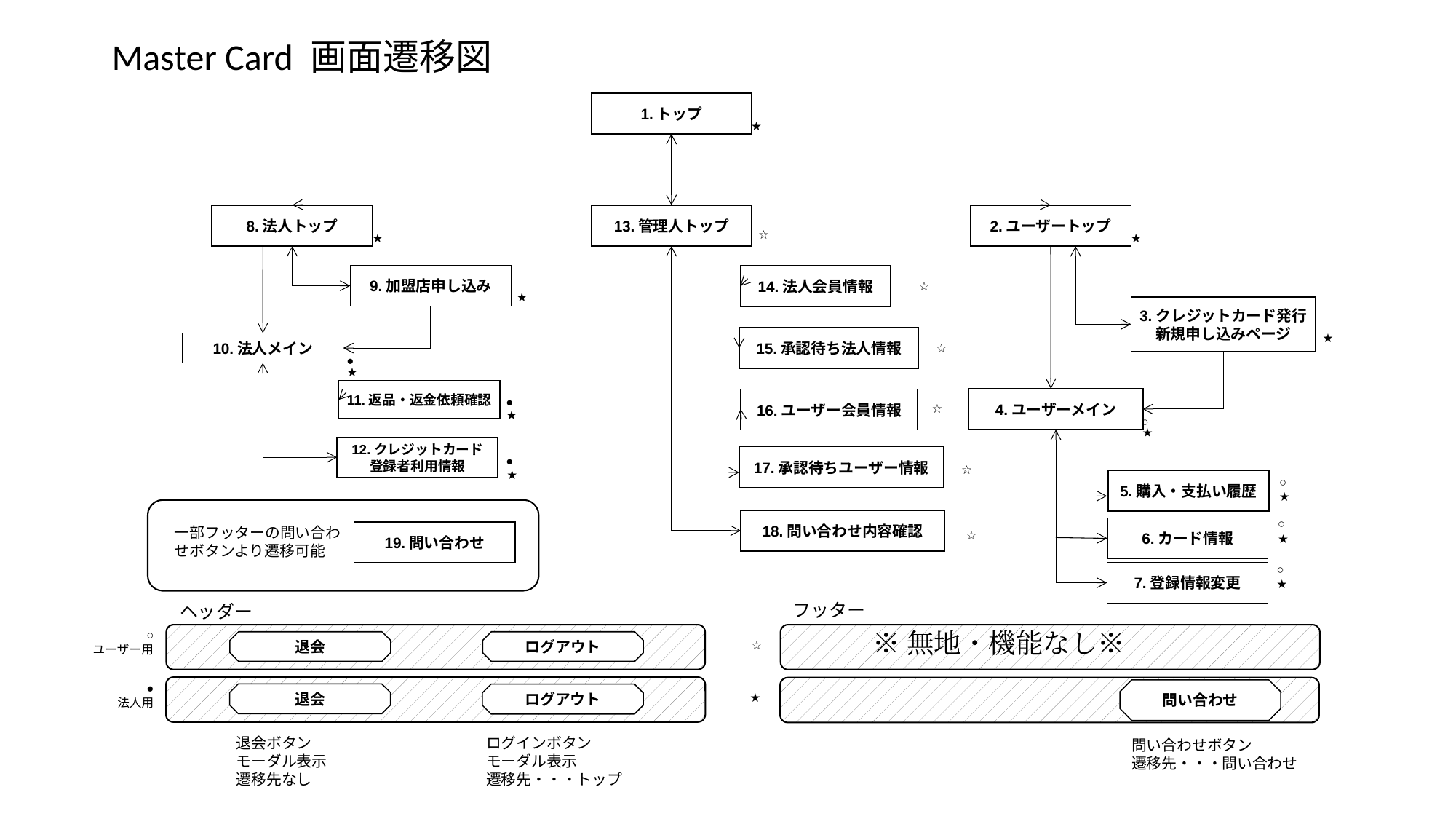

Master Card 画面遷移図
1.トップ
★
8.法人トップ
13.管理人トップ
2.ユーザートップ
☆
★
★
9.加盟店申し込み
14.法人会員情報
☆
★
3.クレジットカード発行
新規申し込みページ
★
15.承認待ち法人情報
10.法人メイン
☆
●
★
11.返品・返金依頼確認
4.ユーザーメイン
●
16.ユーザー会員情報
☆
★
○
★
12.クレジットカード
登録者利用情報
17.承認待ちユーザー情報
●
☆
★
○
5.購入・支払い履歴
★

18.問い合わせ内容確認
○
6.カード情報
一部フッターの問い合わせボタンより遷移可能
19.問い合わせ
☆
★
○
7.登録情報変更
★
フッター
ヘッダー
※無地・機能なし※
○
ユーザー用

退会
ログアウト
☆
●
法人用

問い合わせ
退会
ログアウト
★
退会ボタン
モーダル表示
遷移先なし
ログインボタン
モーダル表示
遷移先・・・トップ
問い合わせボタン
遷移先・・・問い合わせ